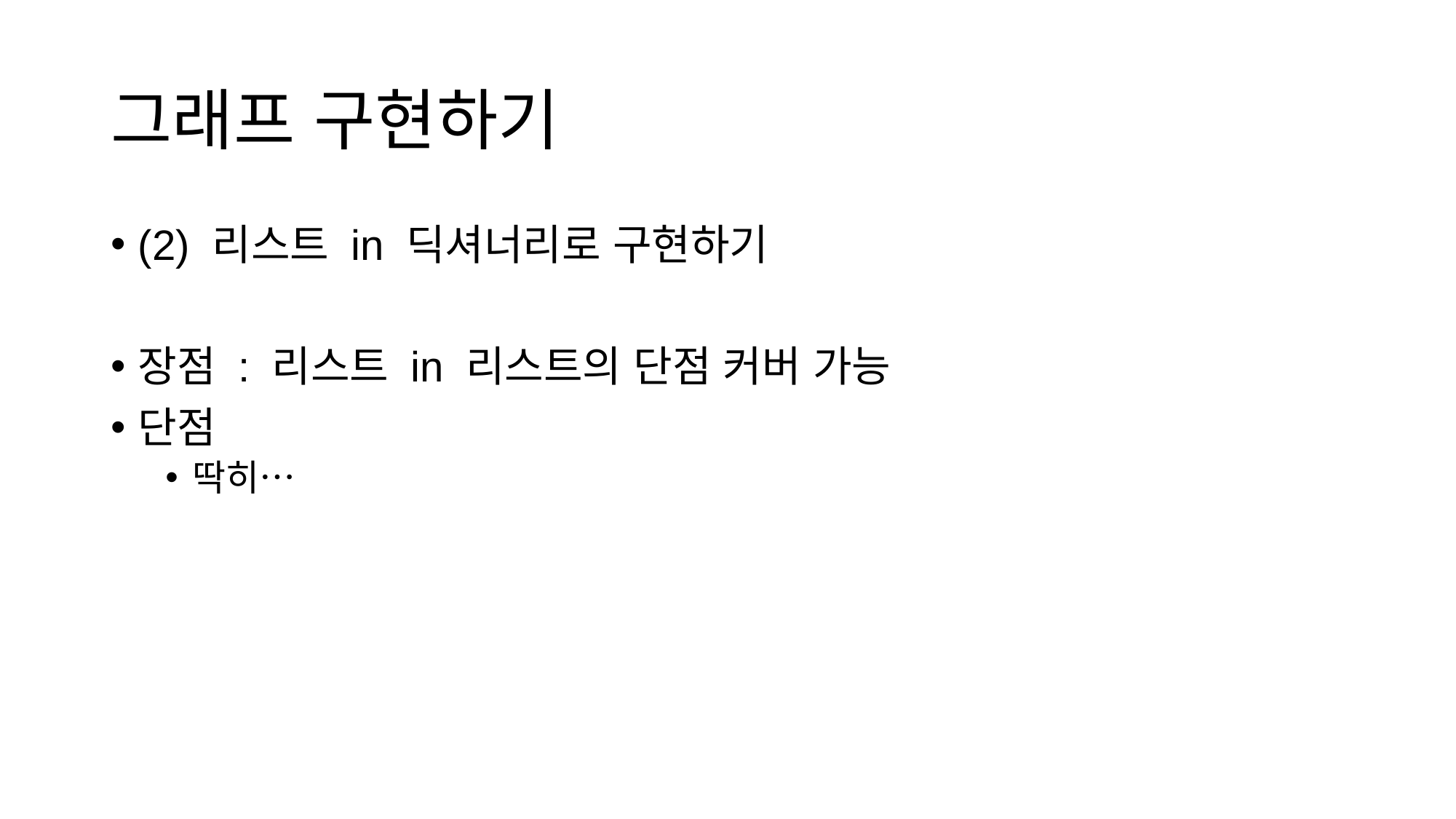

# 그래프 구현하기
(2) 리스트 in 딕셔너리로 구현하기

장점 : 리스트 in 리스트의 단점 커버 가능
단점
딱히…